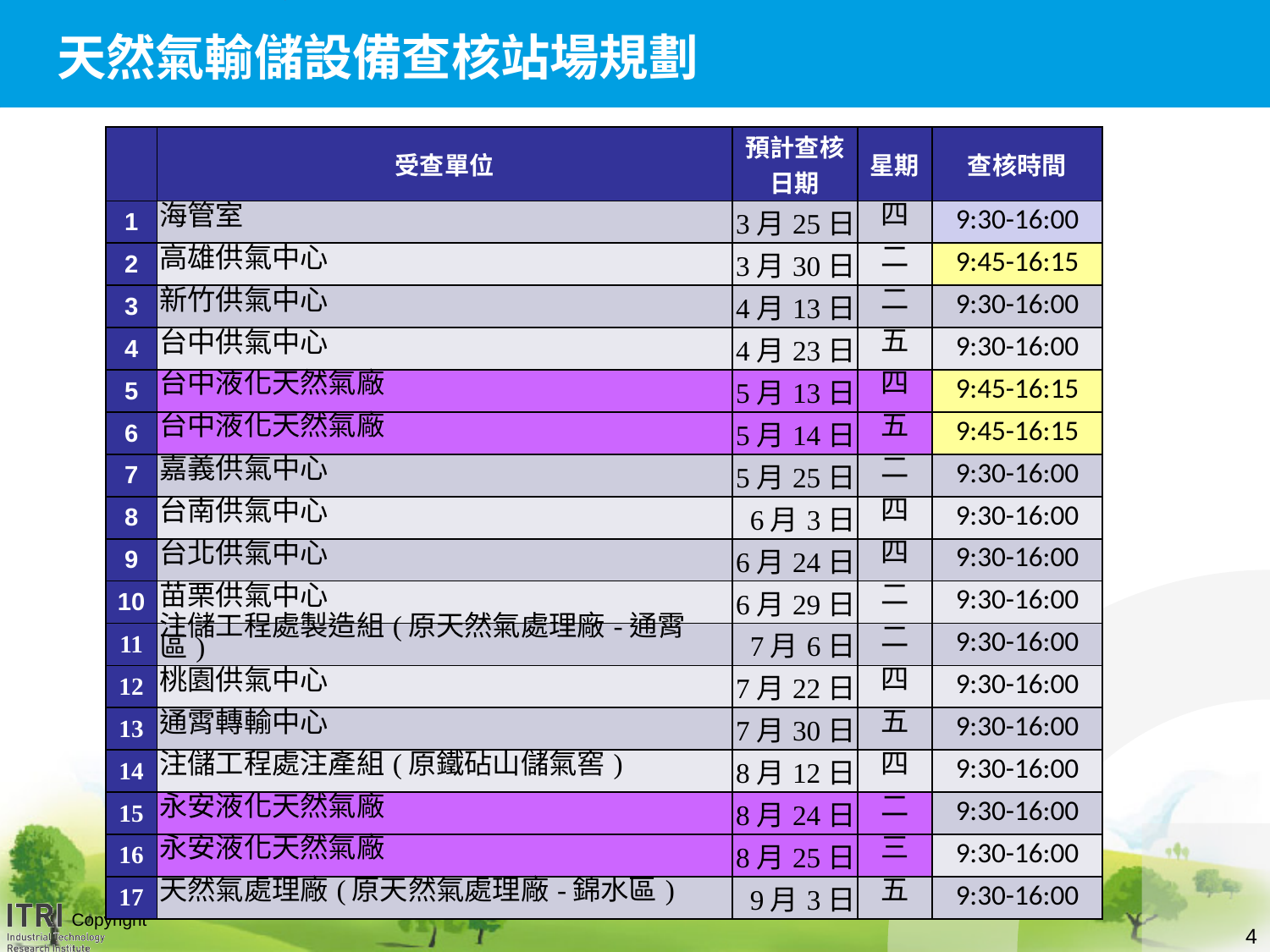

# 天然氣輸儲設備查核站場規劃
|  | 受查單位 | 預計查核 日期 | 星期 | 查核時間 |
| --- | --- | --- | --- | --- |
| 1 | 海管室 | 3月25日 | 四 | 9:30-16:00 |
| 2 | 高雄供氣中心 | 3月30日 | 二 | 9:45-16:15 |
| 3 | 新竹供氣中心 | 4月13日 | 二 | 9:30-16:00 |
| 4 | 台中供氣中心 | 4月23日 | 五 | 9:30-16:00 |
| 5 | 台中液化天然氣廠 | 5月13日 | 四 | 9:45-16:15 |
| 6 | 台中液化天然氣廠 | 5月14日 | 五 | 9:45-16:15 |
| 7 | 嘉義供氣中心 | 5月25日 | 二 | 9:30-16:00 |
| 8 | 台南供氣中心 | 6月3日 | 四 | 9:30-16:00 |
| 9 | 台北供氣中心 | 6月24日 | 四 | 9:30-16:00 |
| 10 | 苗栗供氣中心 | 6月29日 | 二 | 9:30-16:00 |
| 11 | 注儲工程處製造組(原天然氣處理廠-通霄區) | 7月6日 | 二 | 9:30-16:00 |
| 12 | 桃園供氣中心 | 7月22日 | 四 | 9:30-16:00 |
| 13 | 通霄轉輸中心 | 7月30日 | 五 | 9:30-16:00 |
| 14 | 注儲工程處注產組(原鐵砧山儲氣窖) | 8月12日 | 四 | 9:30-16:00 |
| 15 | 永安液化天然氣廠 | 8月24日 | 二 | 9:30-16:00 |
| 16 | 永安液化天然氣廠 | 8月25日 | 三 | 9:30-16:00 |
| 17 | 天然氣處理廠(原天然氣處理廠-錦水區) | 9月3日 | 五 | 9:30-16:00 |
4